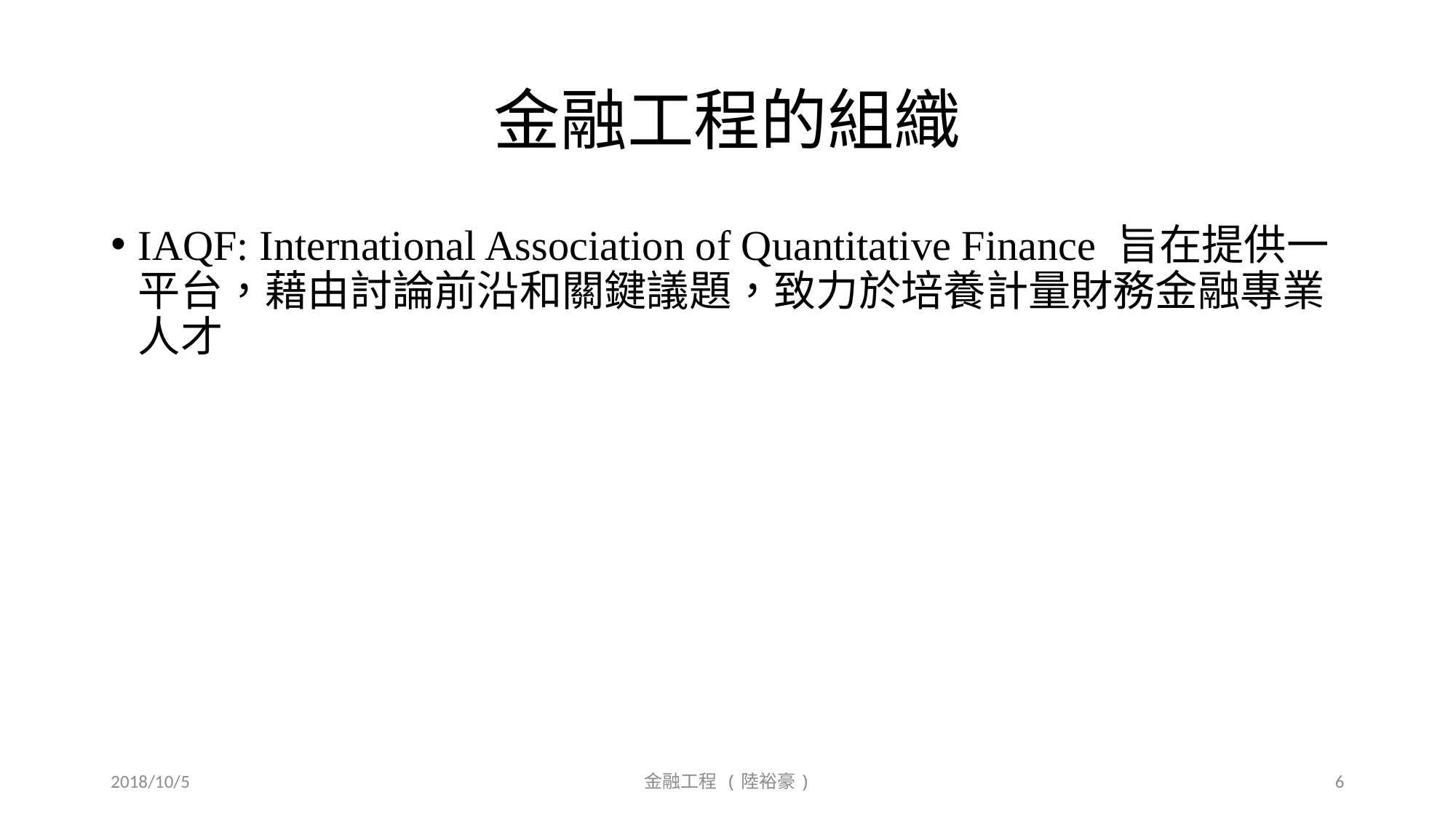

# 金融工程的組織
IAQF: International Association of Quantitative Finance 旨在提供一平台，藉由討論前沿和關鍵議題，致力於培養計量財務金融專業人才
2018/10/5
金融工程 (陸裕豪)
6